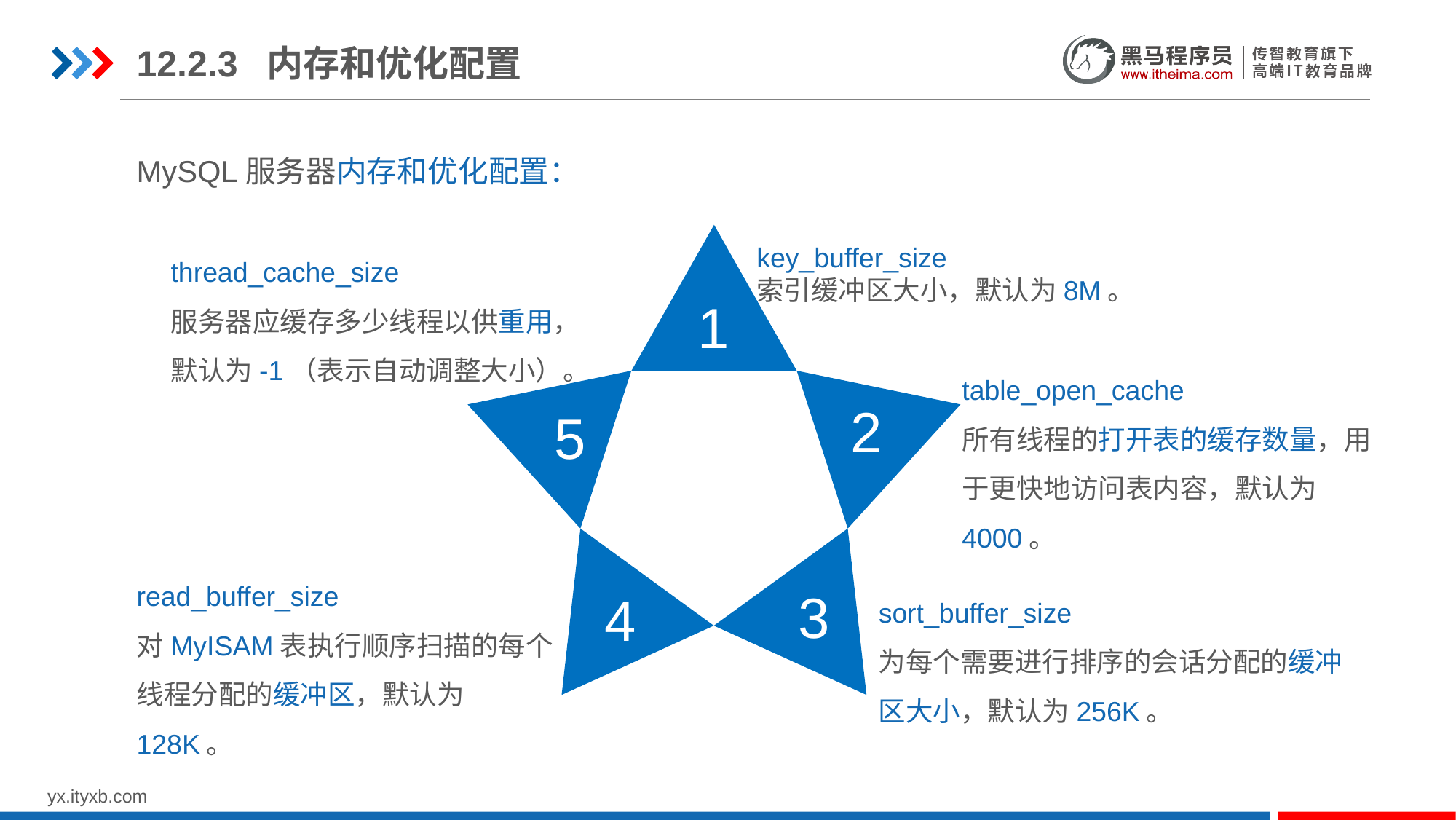

12.2.3  内存和优化配置
MySQL服务器内存和优化配置：

key_buffer_size
索引缓冲区大小，默认为8M。
thread_cache_size
服务器应缓存多少线程以供重用，默认为-1（表示自动调整大小）。
1

table_open_cache
所有线程的打开表的缓存数量，用于更快地访问表内容，默认为4000。
2
5

read_buffer_size
对MyISAM表执行顺序扫描的每个线程分配的缓冲区，默认为128K。
3
4
sort_buffer_size
为每个需要进行排序的会话分配的缓冲区大小，默认为256K。